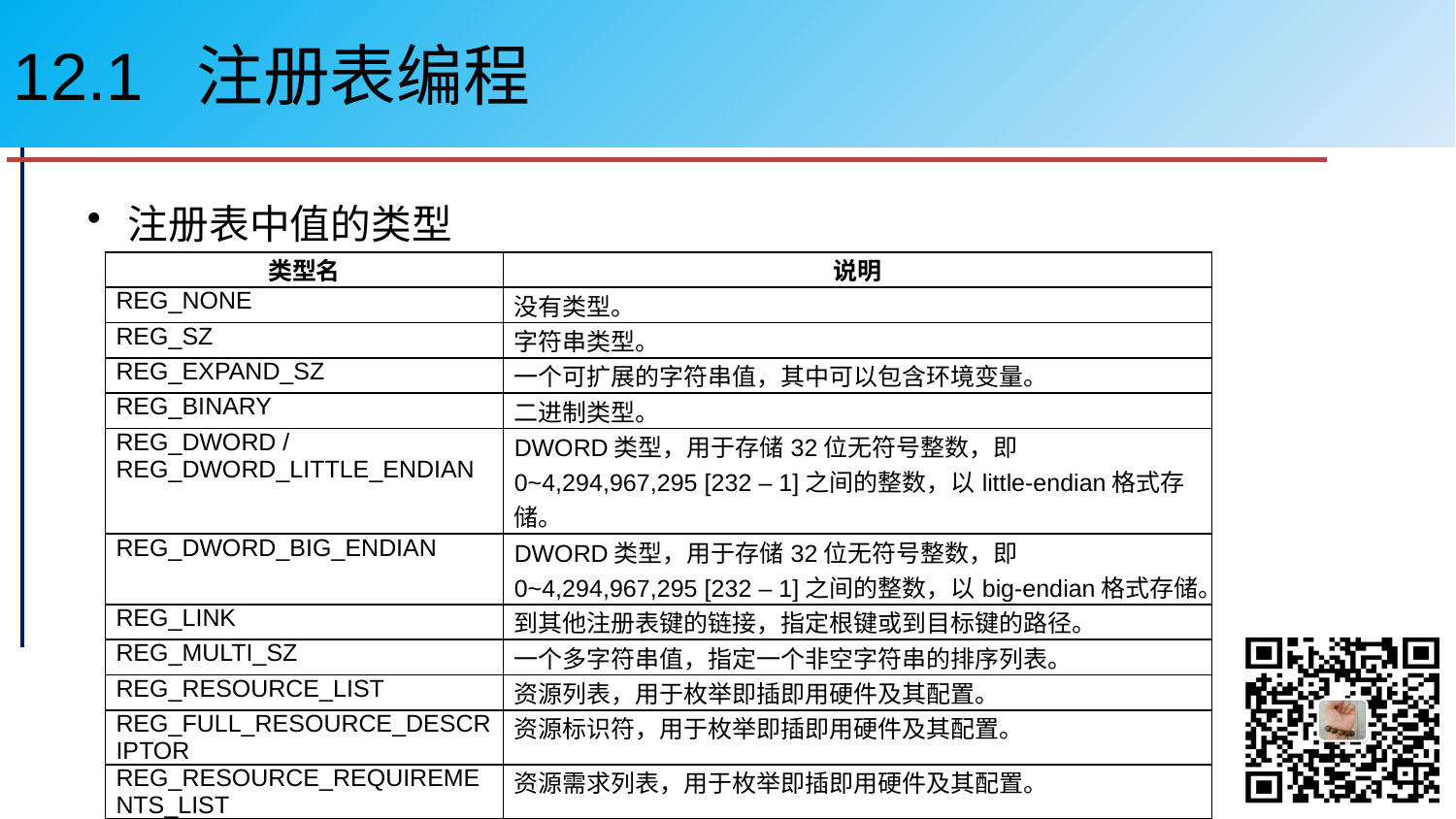

# 12.1  注册表编程
注册表中值的类型
| 类型名 | 说明 |
| --- | --- |
| REG\_NONE | 没有类型。 |
| REG\_SZ | 字符串类型。 |
| REG\_EXPAND\_SZ | 一个可扩展的字符串值，其中可以包含环境变量。 |
| REG\_BINARY | 二进制类型。 |
| REG\_DWORD / REG\_DWORD\_LITTLE\_ENDIAN | DWORD类型，用于存储32位无符号整数，即0~4,294,967,295 [232 – 1]之间的整数，以little-endian格式存储。 |
| REG\_DWORD\_BIG\_ENDIAN | DWORD类型，用于存储32位无符号整数，即0~4,294,967,295 [232 – 1]之间的整数，以big-endian格式存储。 |
| REG\_LINK | 到其他注册表键的链接，指定根键或到目标键的路径。 |
| REG\_MULTI\_SZ | 一个多字符串值，指定一个非空字符串的排序列表。 |
| REG\_RESOURCE\_LIST | 资源列表，用于枚举即插即用硬件及其配置。 |
| REG\_FULL\_RESOURCE\_DESCRIPTOR | 资源标识符，用于枚举即插即用硬件及其配置。 |
| REG\_RESOURCE\_REQUIREMENTS\_LIST | 资源需求列表，用于枚举即插即用硬件及其配置。 |
| REG\_QWORD / REG\_QWORD\_LITTLE\_ENDIAN | QWORD类型，用于存储64位无符号整数，以little-endian格式存储或未指定存储格式。 |